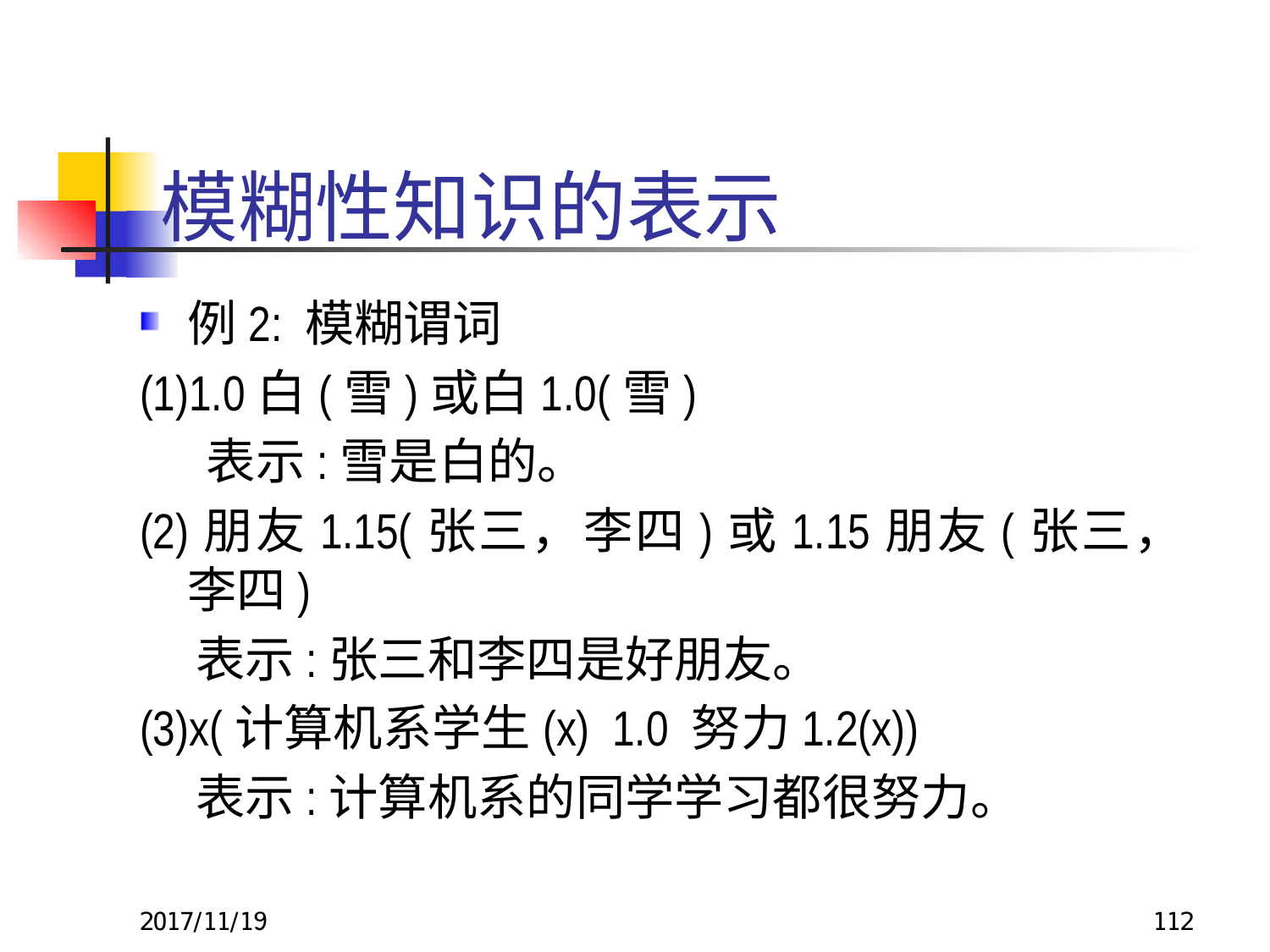

模糊性知识的表示
例2: 模糊谓词
(1)1.0白(雪)或白1.0(雪)
     表示:雪是白的。
(2)朋友1.15(张三，李四)或1.15朋友(张三，李四)
    表示:张三和李四是好朋友。
(3)x(计算机系学生(x)  1.0 努力1.2(x))
    表示:计算机系的同学学习都很努力。
2017/11/19
112